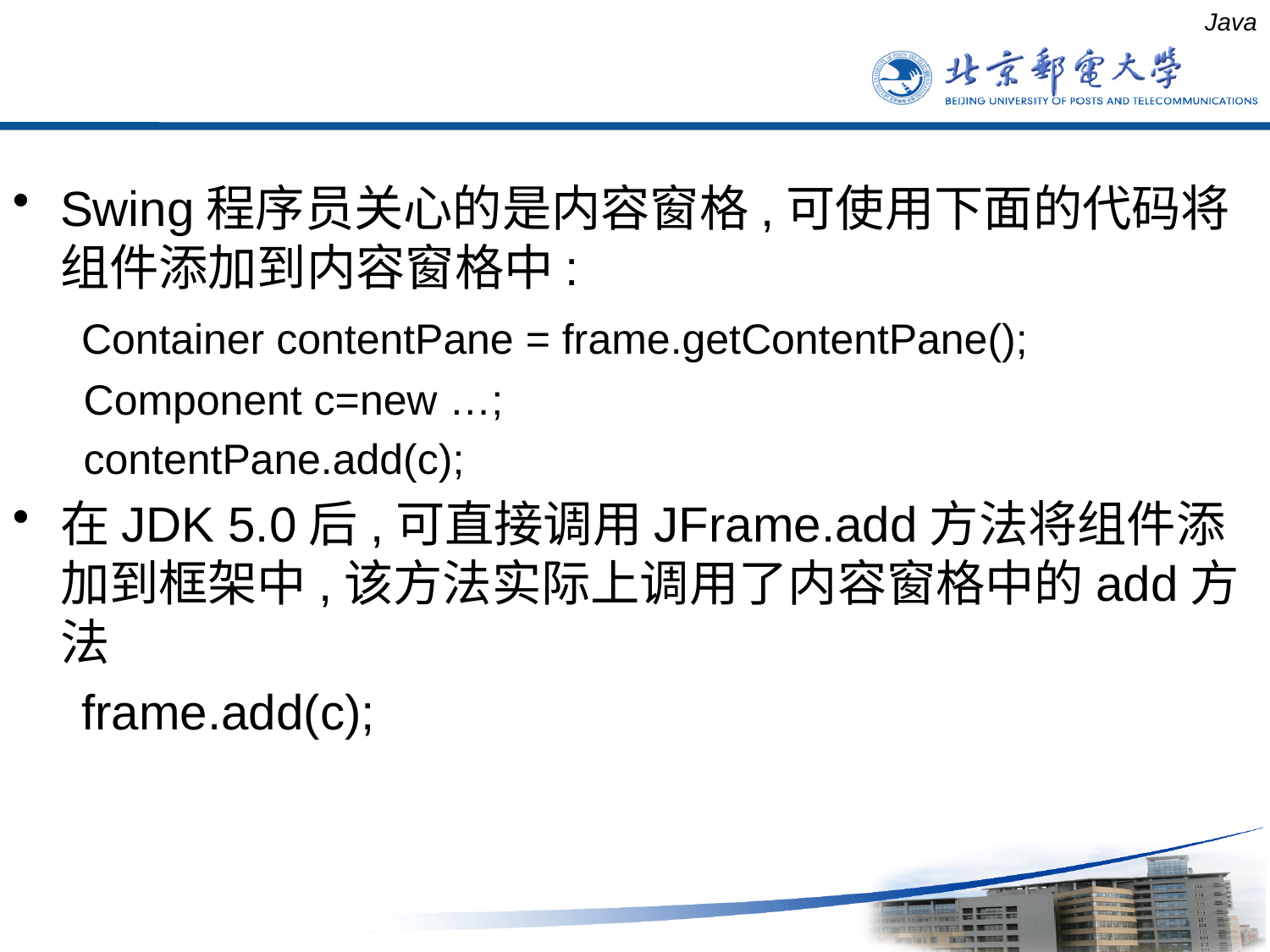

Java
在组件中显示信息
Swing程序员关心的是内容窗格,可使用下面的代码将组件添加到内容窗格中:
     Container contentPane = frame.getContentPane();
      Component c=new …;
      contentPane.add(c);
在JDK 5.0后,可直接调用JFrame.add方法将组件添加到框架中,该方法实际上调用了内容窗格中的add方法
     frame.add(c);